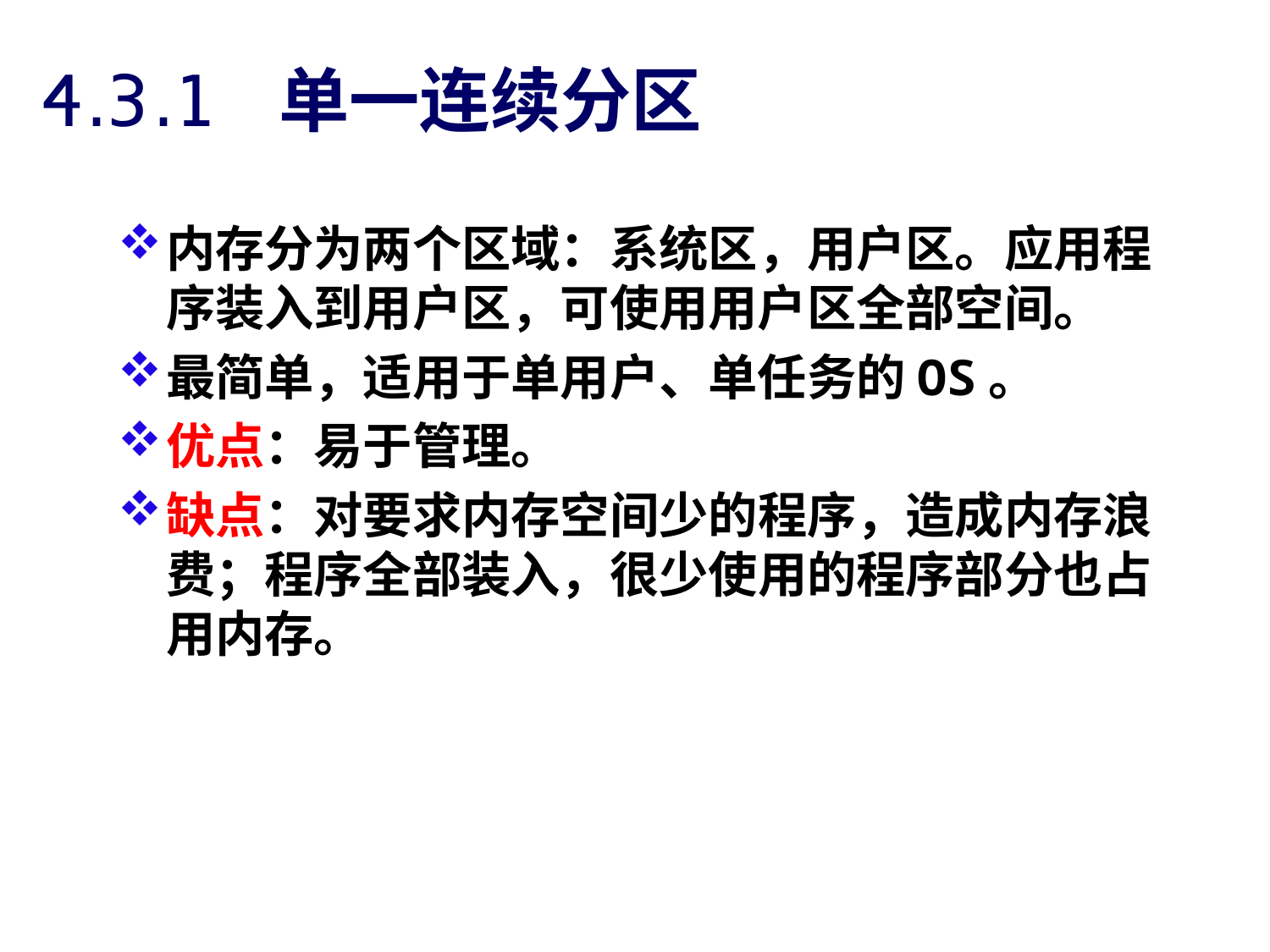

# 4.3.1  单一连续分区
内存分为两个区域：系统区，用户区。应用程序装入到用户区，可使用用户区全部空间。
最简单，适用于单用户、单任务的OS。
优点：易于管理。
缺点：对要求内存空间少的程序，造成内存浪费；程序全部装入，很少使用的程序部分也占用内存。